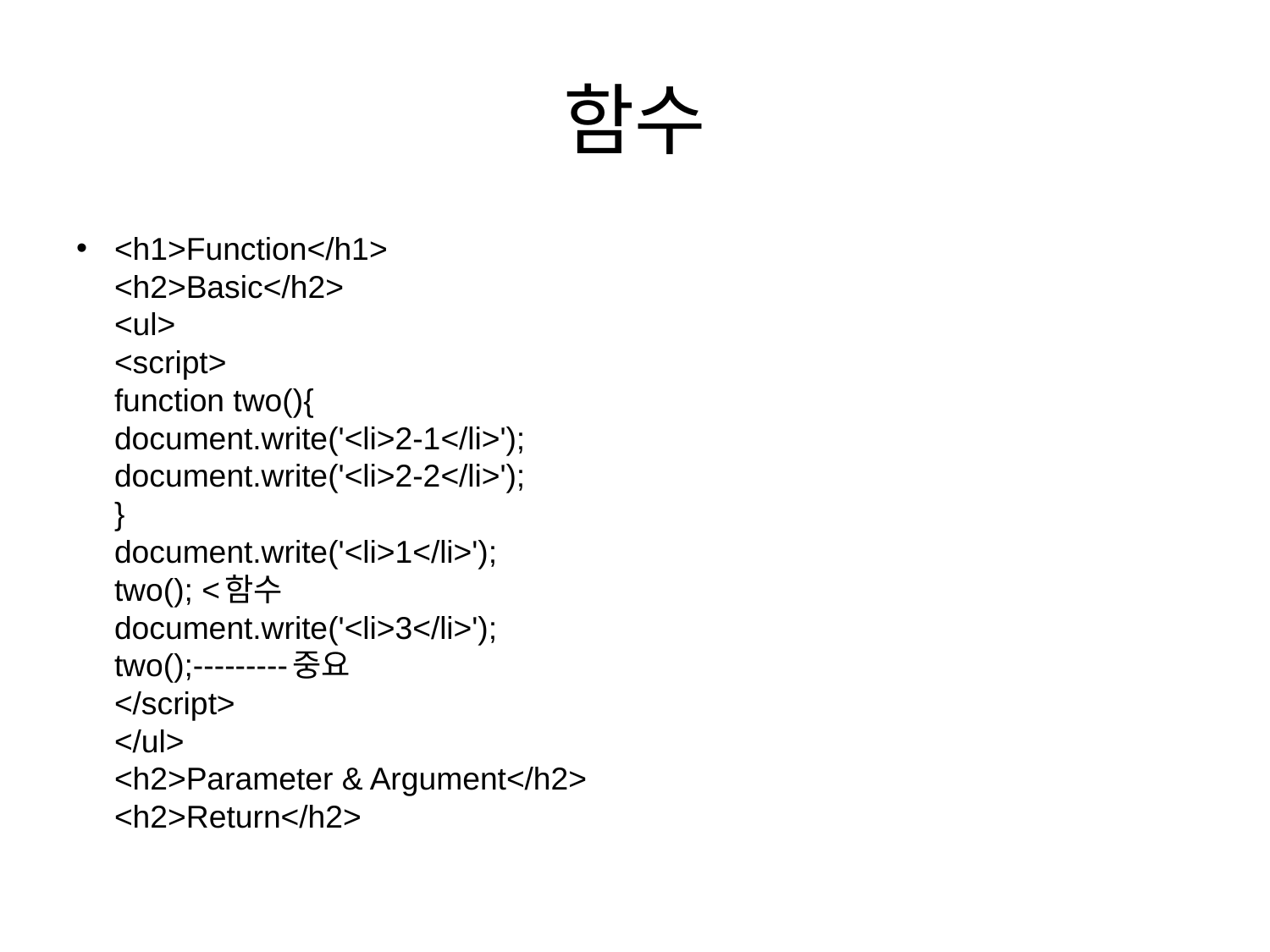

# 함수
<h1>Function</h1>
<h2>Basic</h2>
<ul>
<script>
function two(){
document.write('<li>2-1</li>');
document.write('<li>2-2</li>');
}
document.write('<li>1</li>');
two(); <함수
document.write('<li>3</li>');
two();---------중요
</script>
</ul>
<h2>Parameter & Argument</h2>
<h2>Return</h2>